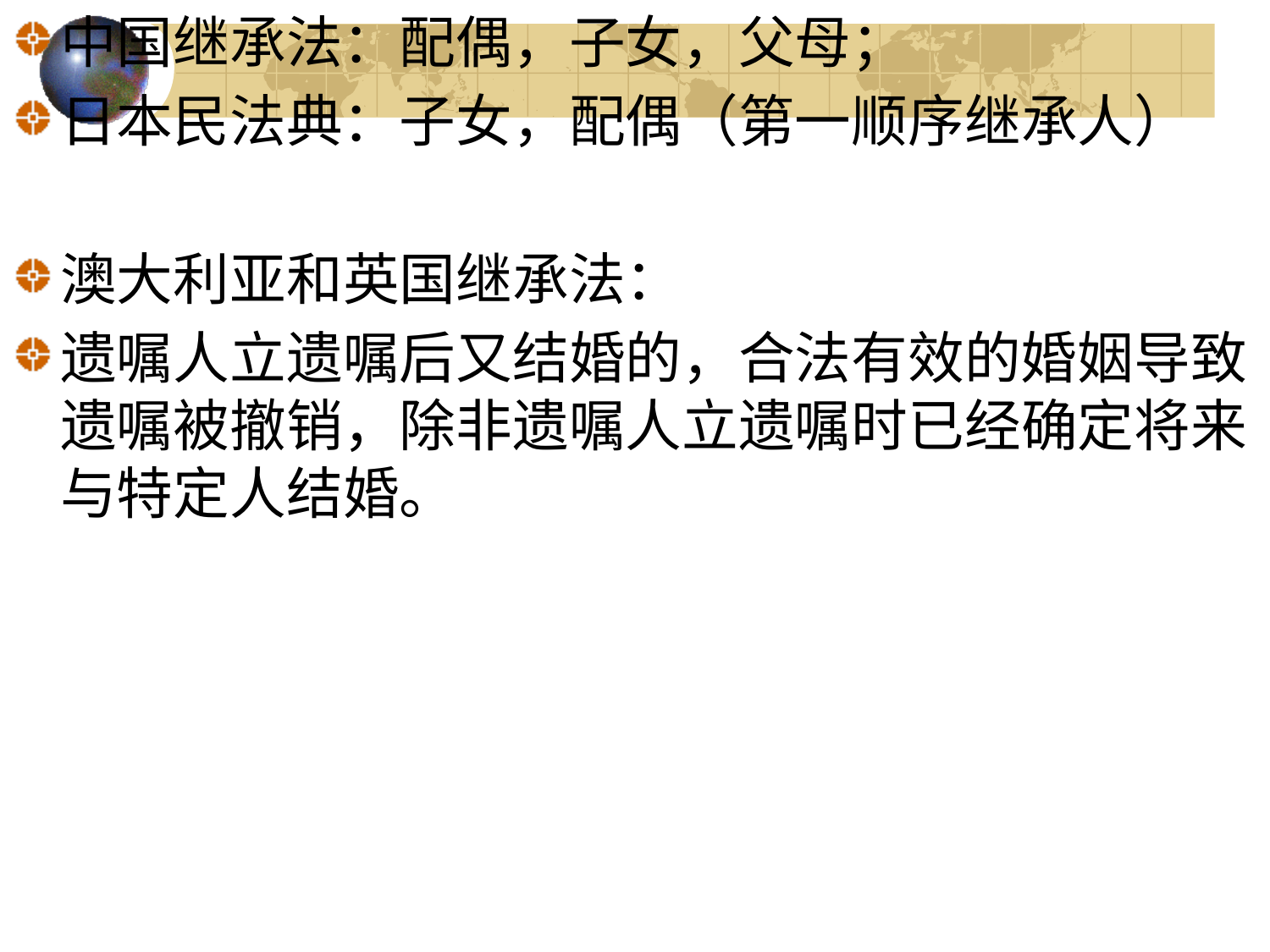

中国继承法：配偶，子女，父母；
日本民法典：子女，配偶（第一顺序继承人）

澳大利亚和英国继承法：
遗嘱人立遗嘱后又结婚的，合法有效的婚姻导致遗嘱被撤销，除非遗嘱人立遗嘱时已经确定将来与特定人结婚。